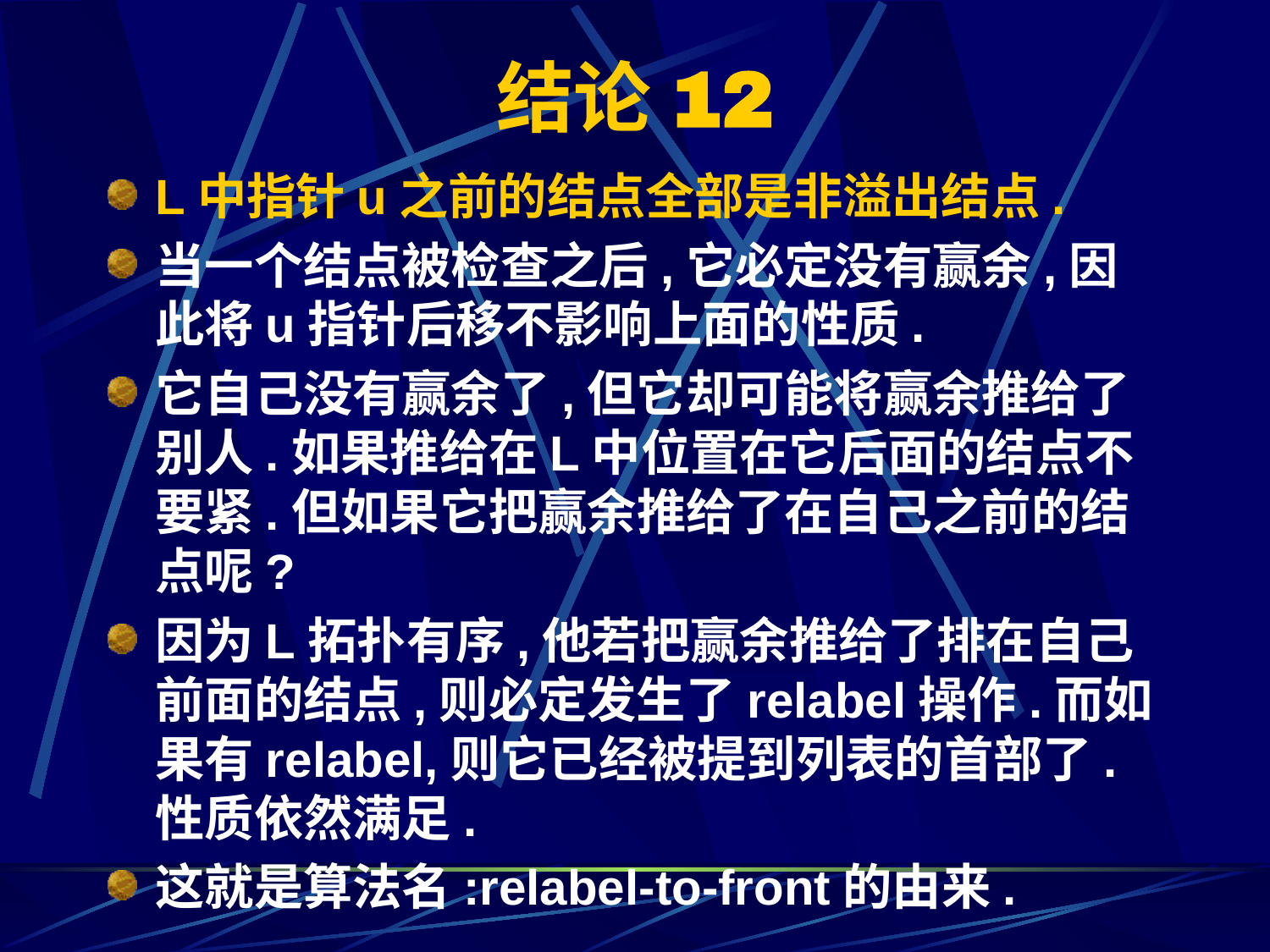

# 结论12
L中指针u之前的结点全部是非溢出结点.
当一个结点被检查之后,它必定没有赢余,因此将u指针后移不影响上面的性质.
它自己没有赢余了,但它却可能将赢余推给了别人.如果推给在L中位置在它后面的结点不要紧.但如果它把赢余推给了在自己之前的结点呢?
因为L拓扑有序,他若把赢余推给了排在自己前面的结点,则必定发生了relabel操作.而如果有relabel,则它已经被提到列表的首部了.性质依然满足.
这就是算法名:relabel-to-front的由来.